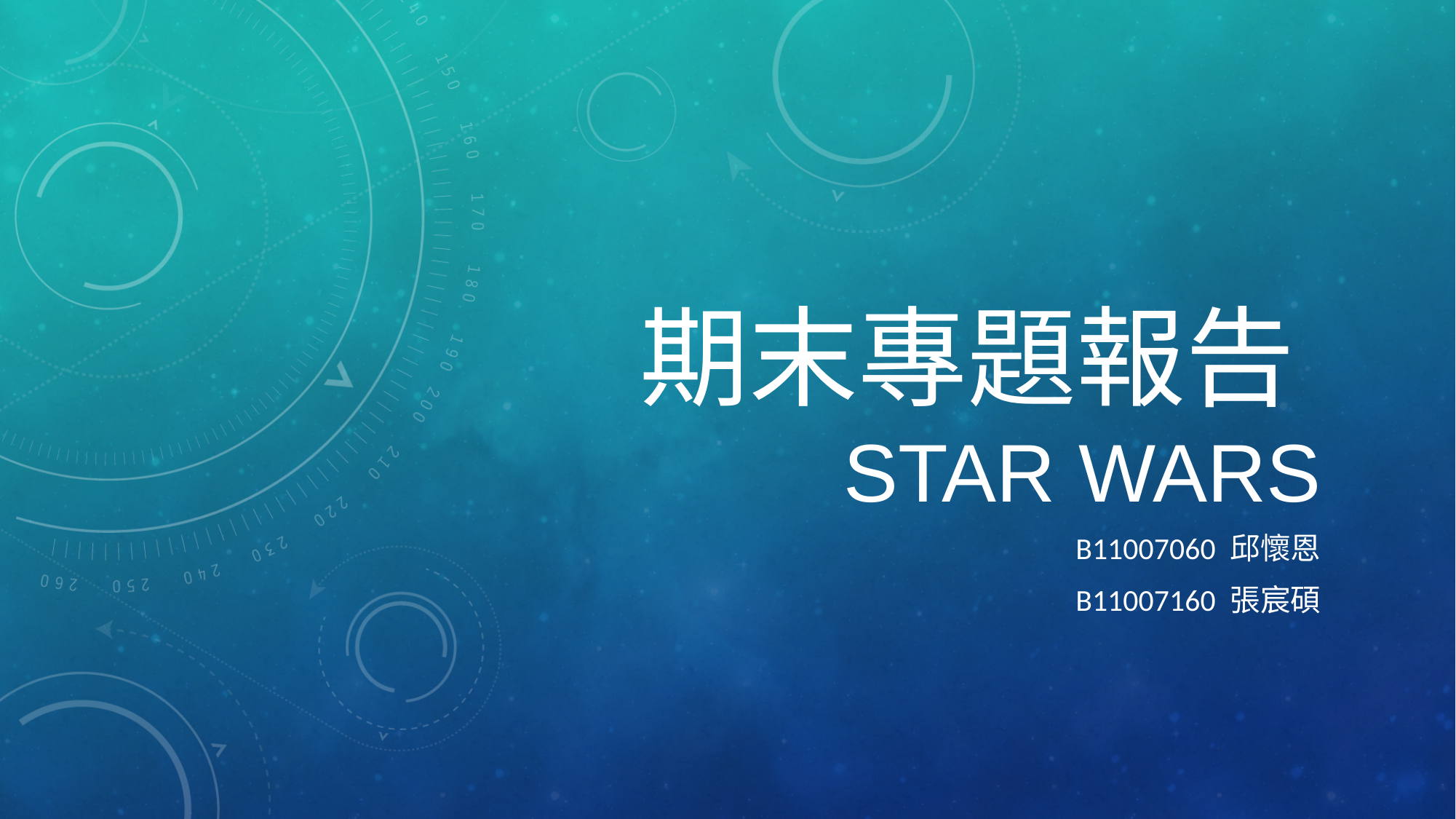

# 期末專題報告STAR WARS
B11007060 邱懷恩
B11007160 張宸碩